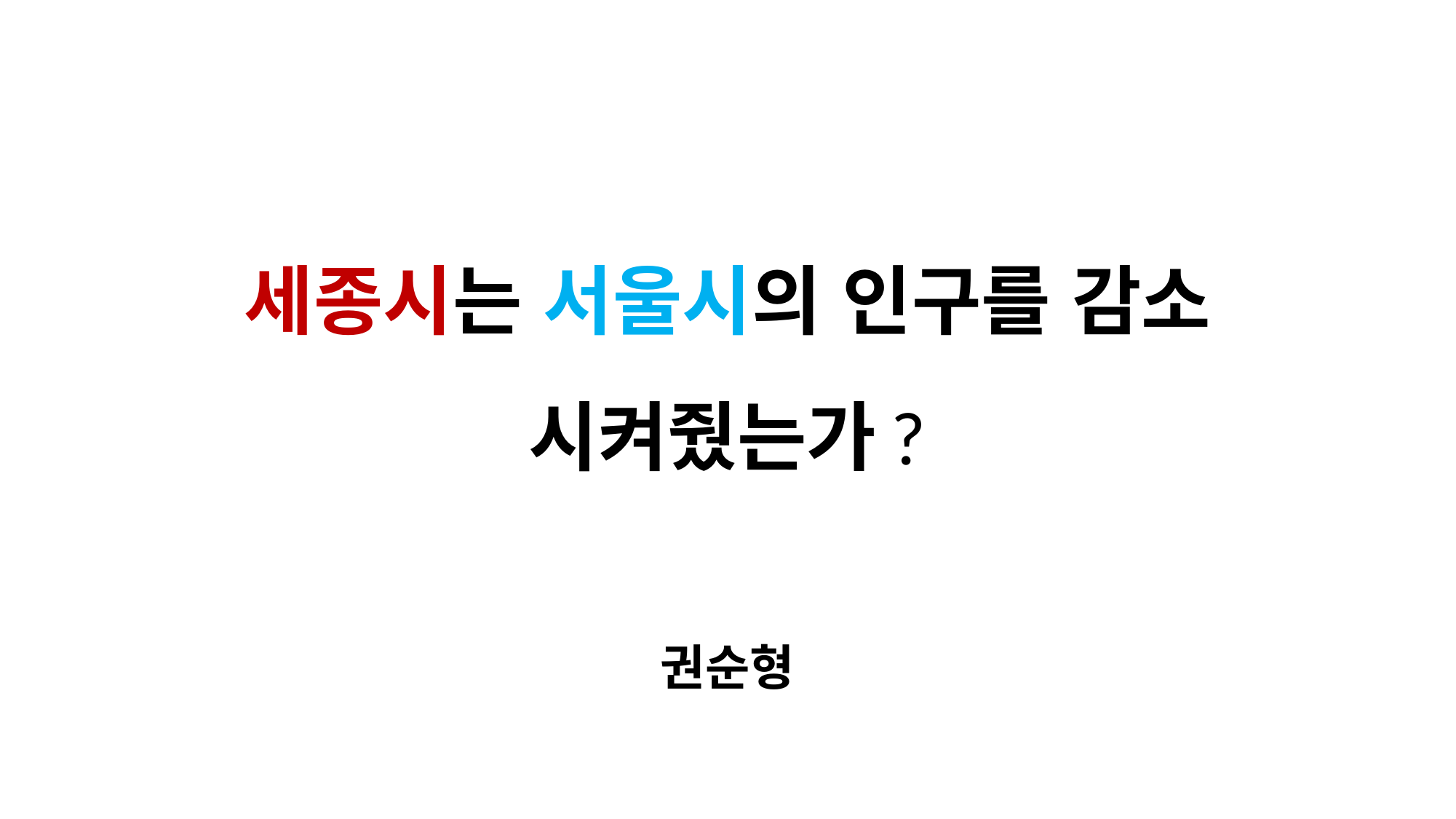

# 세종시는 서울시의 인구를 감소 시켜줬는가?
권순형